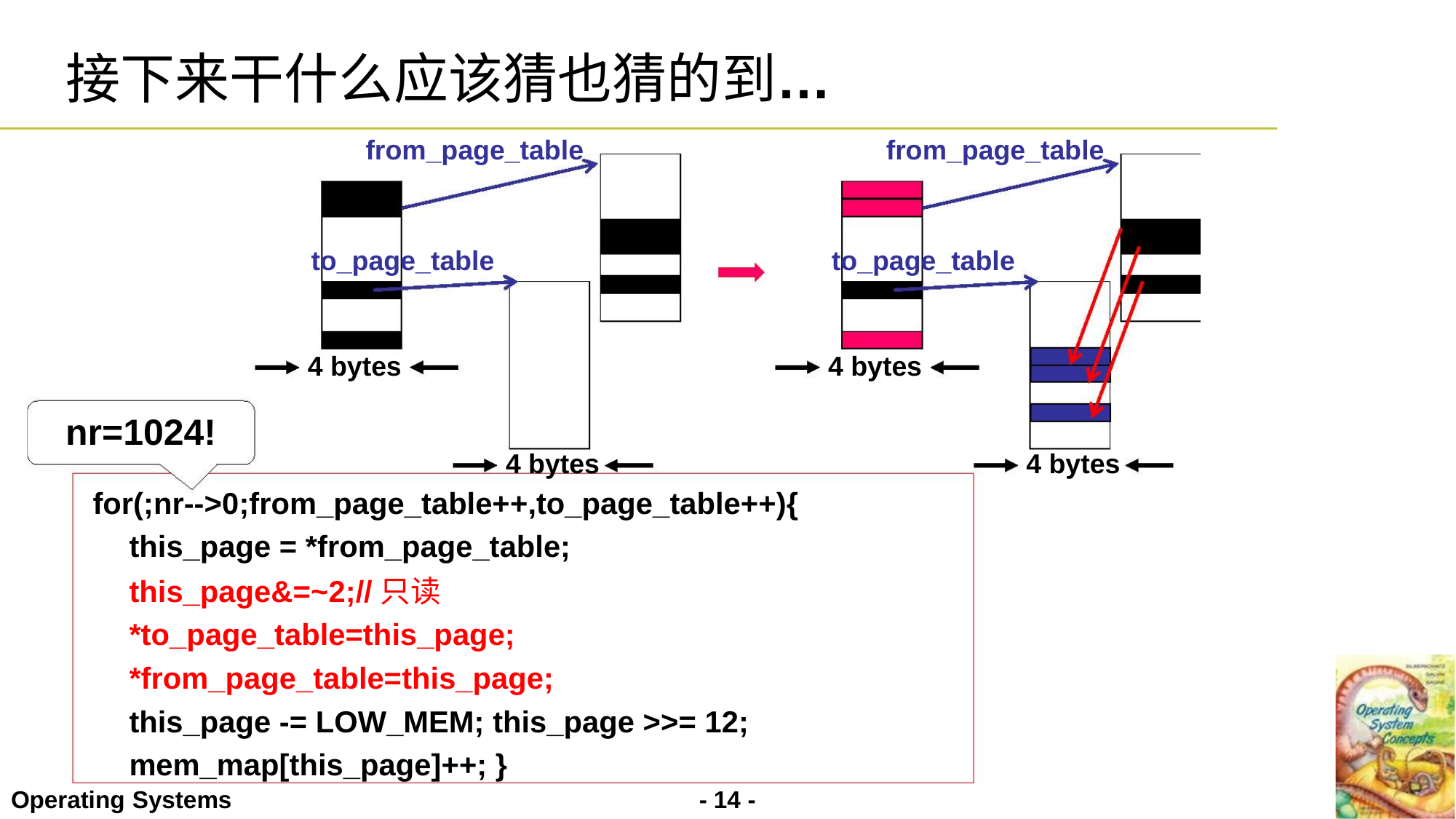

接下来干什么应该猜也猜的到…

from_page_table
from_page_table

to_page_table
to_page_table
4 bytes
4 bytes
nr=1024!
4 bytes
4 bytes
for(;nr-->0;from_page_table++,to_page_table++){
this_page = *from_page_table;
this_page&=~2;//只读
*to_page_table=this_page;

*from_page_table=this_page;
this_page -= LOW_MEM; this_page >>= 12;
mem_map[this_page]++; }
- 14 -
Operating Systems